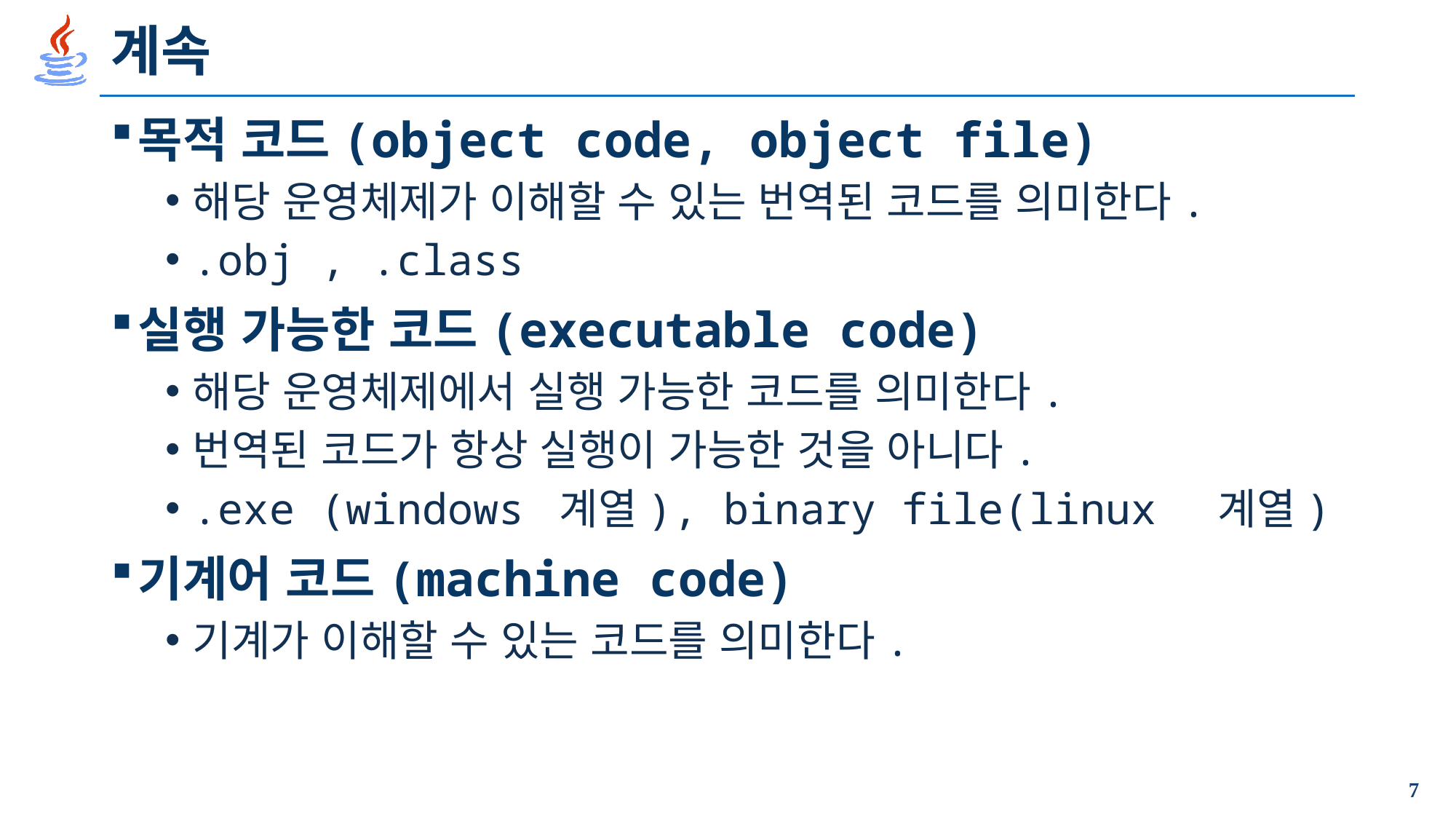

# 계속
목적 코드(object code, object file)
해당 운영체제가 이해할 수 있는 번역된 코드를 의미한다.
.obj , .class
실행 가능한 코드(executable code)
해당 운영체제에서 실행 가능한 코드를 의미한다.
번역된 코드가 항상 실행이 가능한 것을 아니다.
.exe (windows 계열), binary file(linux  계열)
기계어 코드(machine code)
기계가 이해할 수 있는 코드를 의미한다.

7